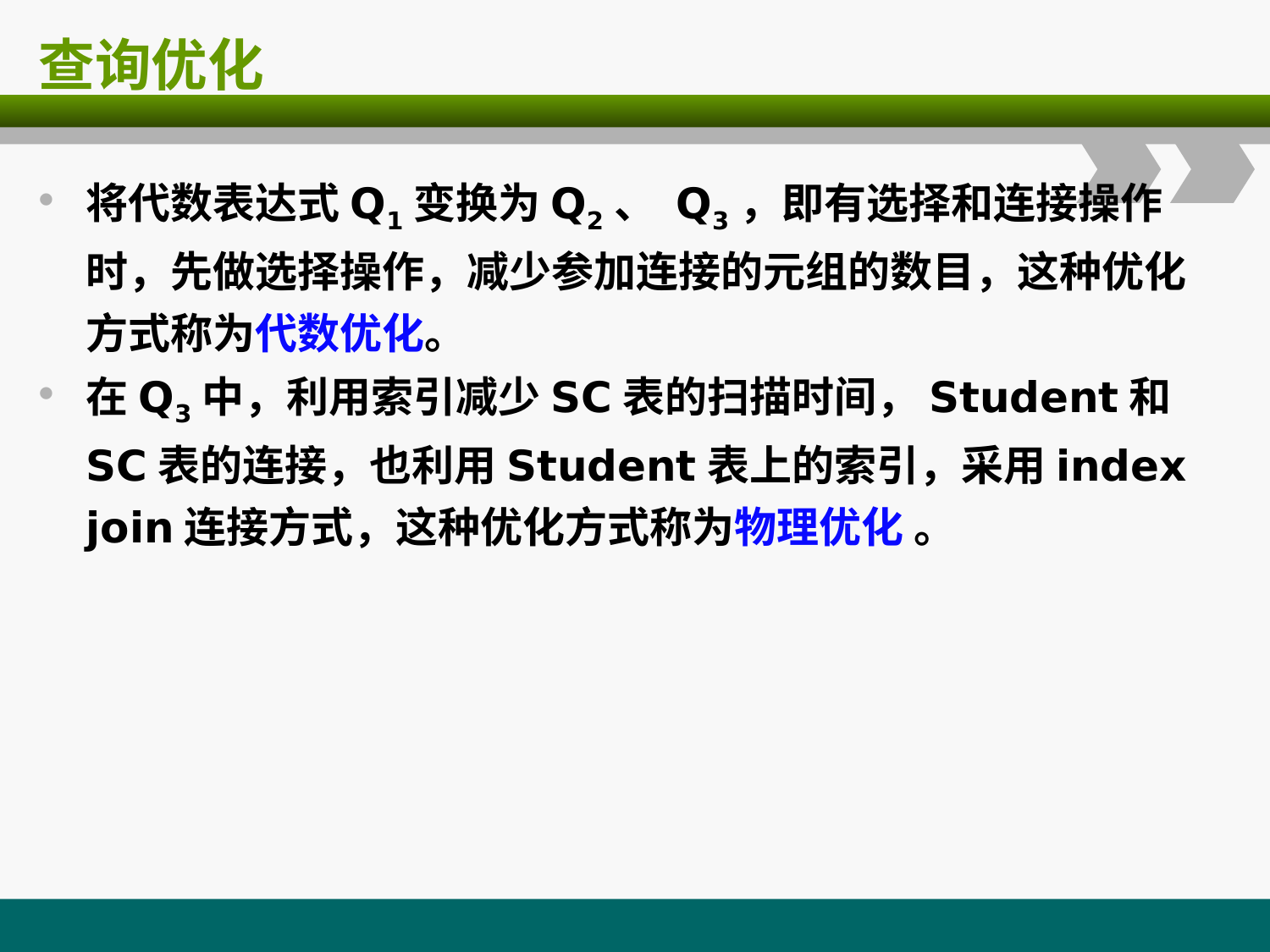

# 查询优化
将代数表达式Q1变换为Q2、 Q3，即有选择和连接操作时，先做选择操作，减少参加连接的元组的数目，这种优化方式称为代数优化。
在Q3中，利用索引减少SC表的扫描时间，Student和SC表的连接，也利用Student表上的索引，采用index join连接方式，这种优化方式称为物理优化 。